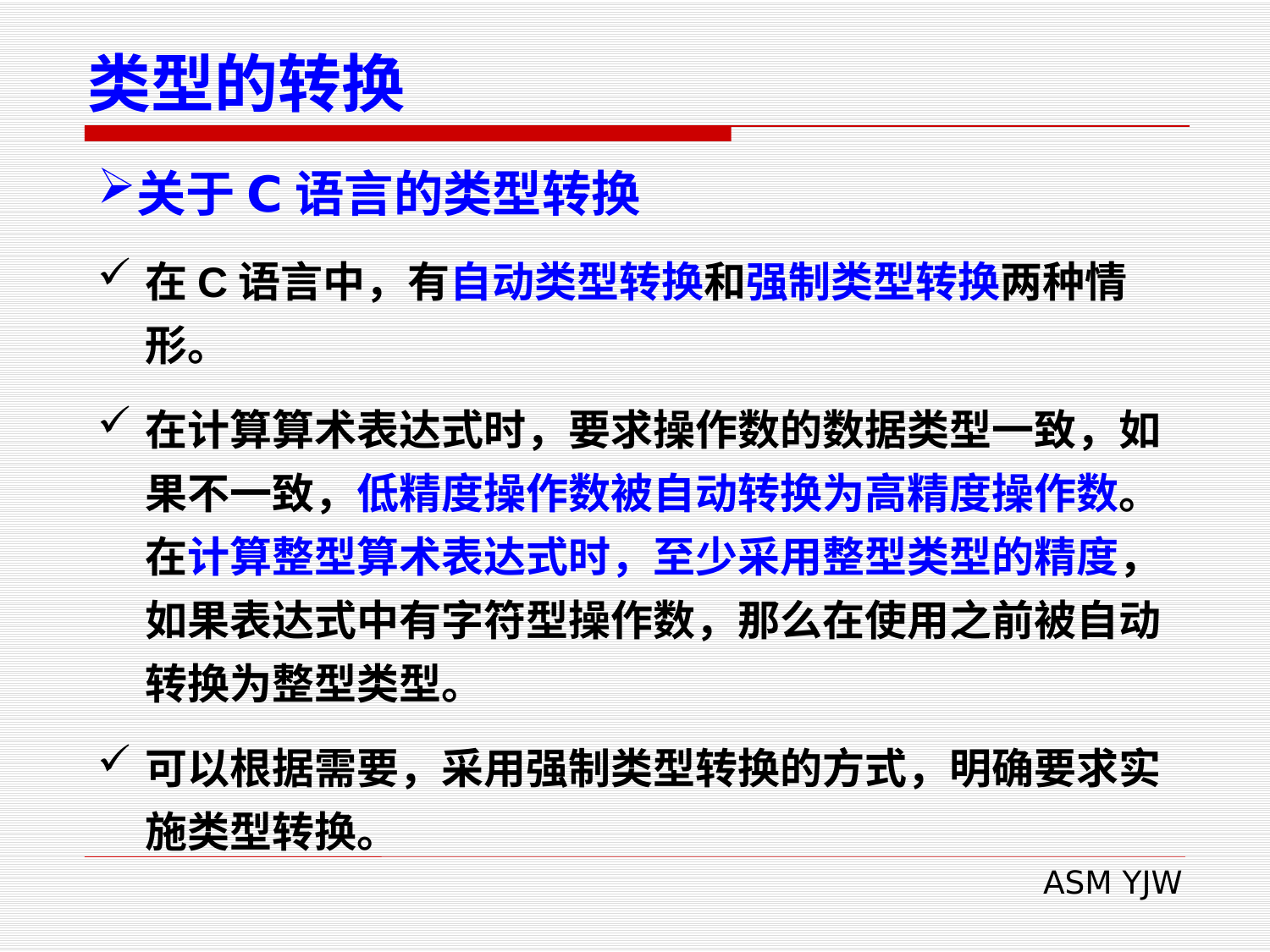

# 类型的转换
关于C语言的类型转换
在C语言中，有自动类型转换和强制类型转换两种情形。
在计算算术表达式时，要求操作数的数据类型一致，如果不一致，低精度操作数被自动转换为高精度操作数。在计算整型算术表达式时，至少采用整型类型的精度，如果表达式中有字符型操作数，那么在使用之前被自动转换为整型类型。
可以根据需要，采用强制类型转换的方式，明确要求实施类型转换。